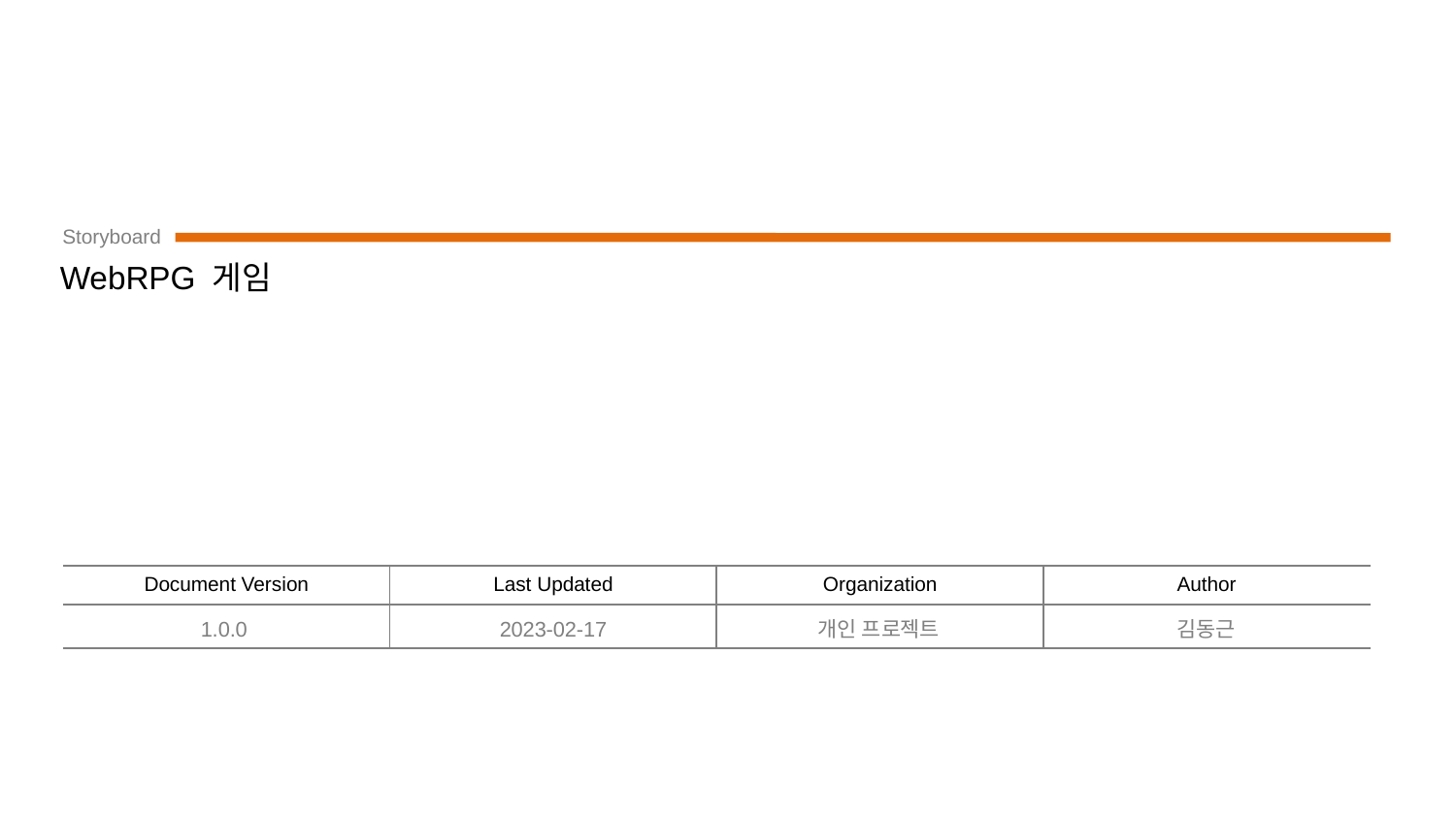

# WebRPG 게임
1.0.0
2023-02-17
개인 프로젝트
김동근